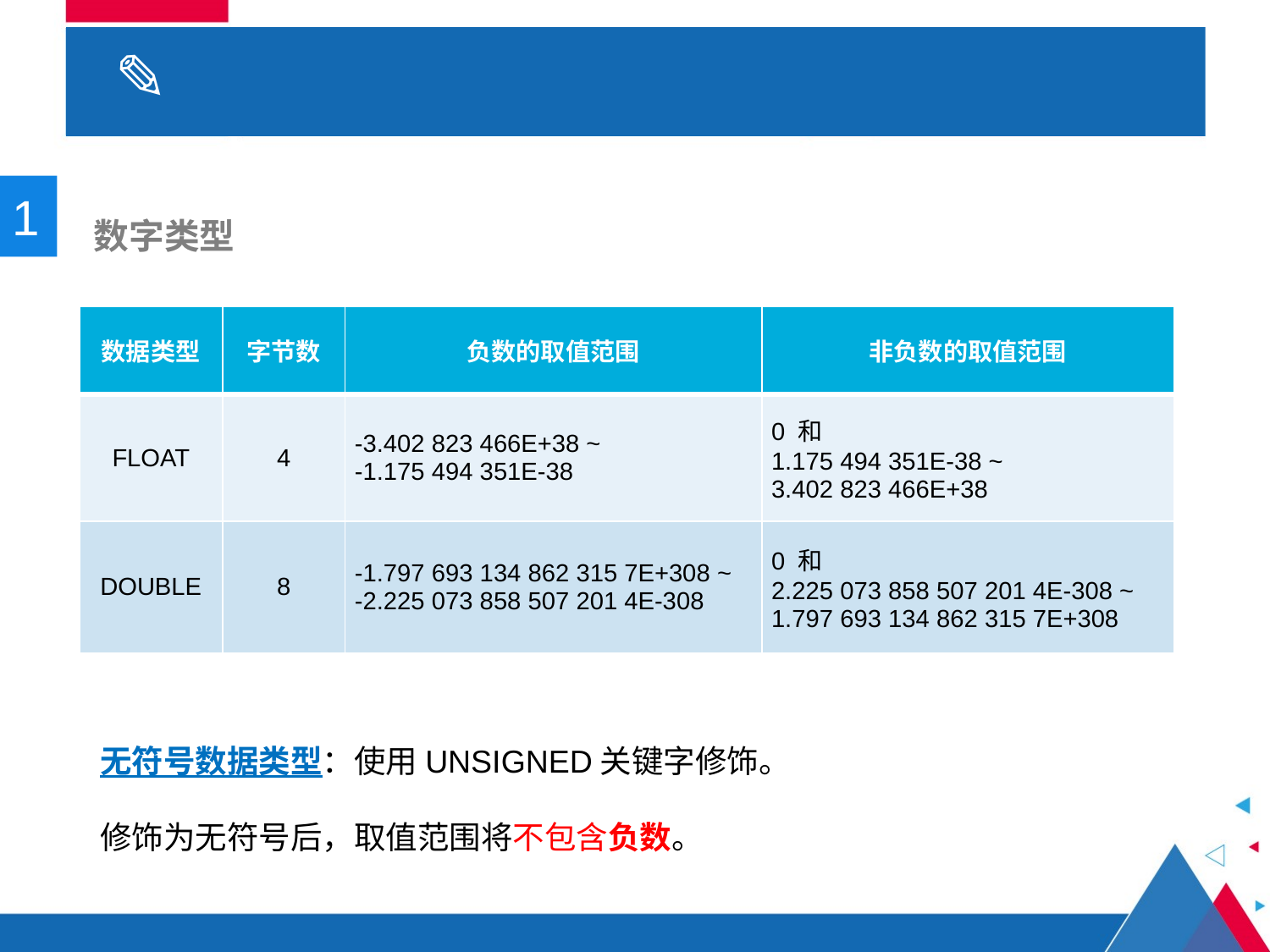

# 3.1 数据类型

1
  数字类型
| 数据类型 | 字节数 | 负数的取值范围 | 非负数的取值范围 |
| --- | --- | --- | --- |
| FLOAT | 4 | -3.402 823 466E+38 ~ -1.175 494 351E-38 | 0 和 1.175 494 351E-38 ~ 3.402 823 466E+38 |
| DOUBLE | 8 | -1.797 693 134 862 315 7E+308 ~ -2.225 073 858 507 201 4E-308 | 0 和 2.225 073 858 507 201 4E-308 ~ 1.797 693 134 862 315 7E+308 |
无符号数据类型：使用UNSIGNED关键字修饰。
修饰为无符号后，取值范围将不包含负数。